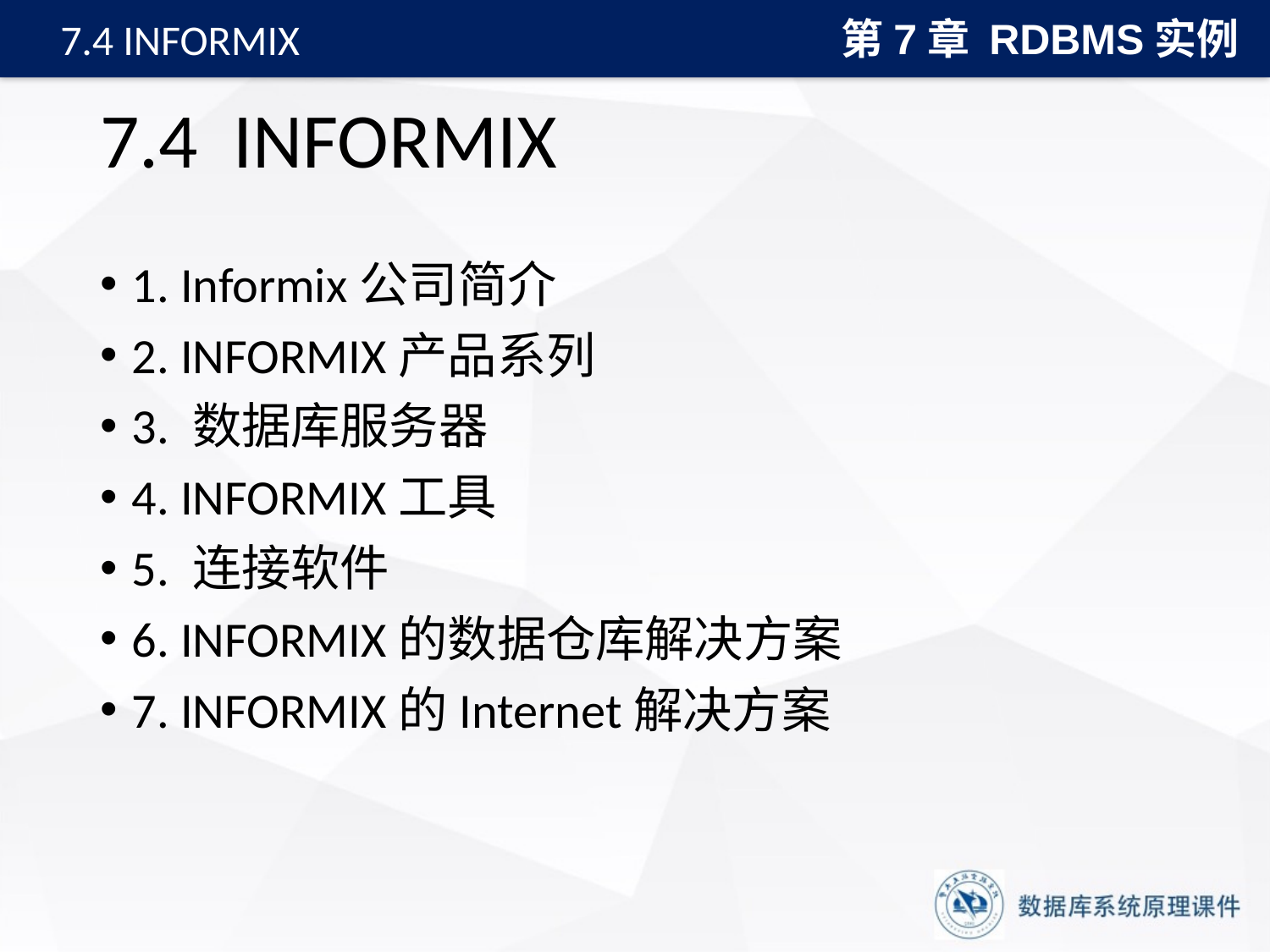

第7章 RDBMS实例
7.4 INFORMIX
# 7.4  INFORMIX
1. Informix公司简介
2. INFORMIX产品系列
3. 数据库服务器
4. INFORMIX工具
5. 连接软件
6. INFORMIX的数据仓库解决方案
7. INFORMIX的Internet解决方案